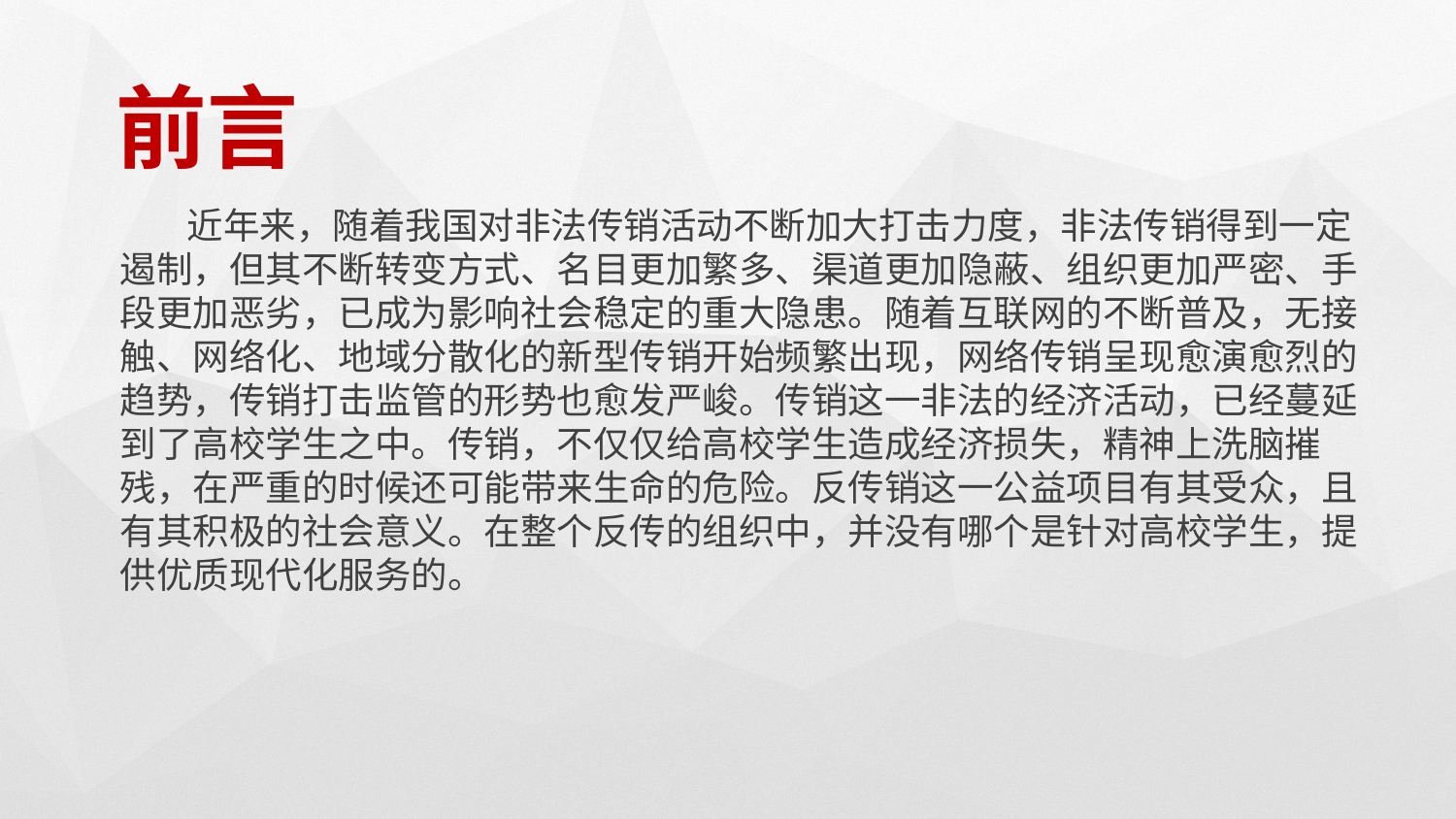

前言
       近年来，随着我国对非法传销活动不断加大打击力度，非法传销得到一定遏制，但其不断转变方式、名目更加繁多、渠道更加隐蔽、组织更加严密、手段更加恶劣，已成为影响社会稳定的重大隐患。随着互联网的不断普及，无接触、网络化、地域分散化的新型传销开始频繁出现，网络传销呈现愈演愈烈的趋势，传销打击监管的形势也愈发严峻。传销这一非法的经济活动，已经蔓延到了高校学生之中。传销，不仅仅给高校学生造成经济损失，精神上洗脑摧残，在严重的时候还可能带来生命的危险。反传销这一公益项目有其受众，且有其积极的社会意义。在整个反传的组织中，并没有哪个是针对高校学生，提供优质现代化服务的。